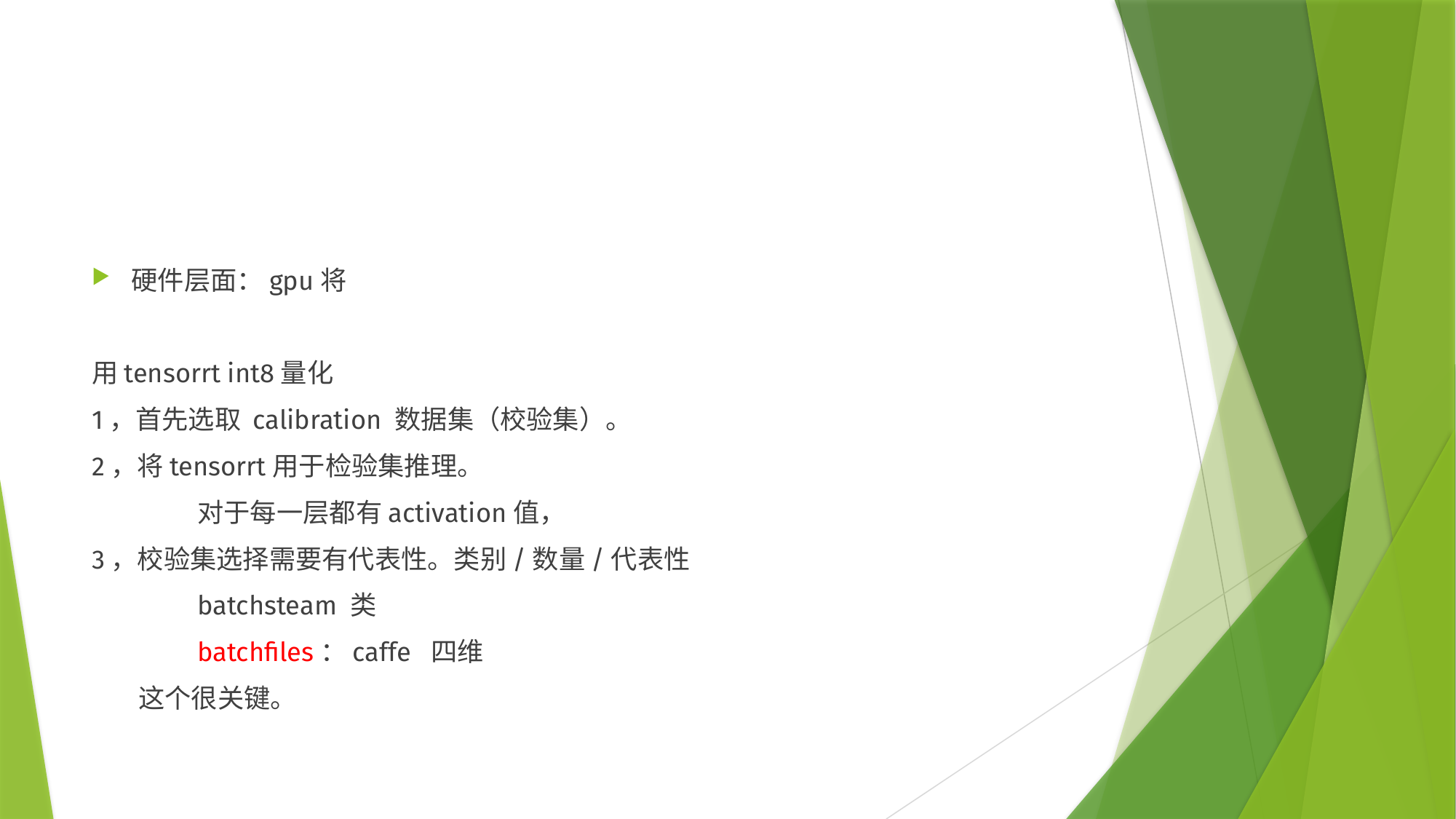

#
硬件层面：gpu将

用tensorrt int8量化
1，首先选取 calibration 数据集（校验集）。
2，将tensorrt用于检验集推理。
		对于每一层都有activation值，
3，校验集选择需要有代表性。类别/数量/代表性
	batchsteam 类
	batchfiles：caffe  四维
       这个很关键。